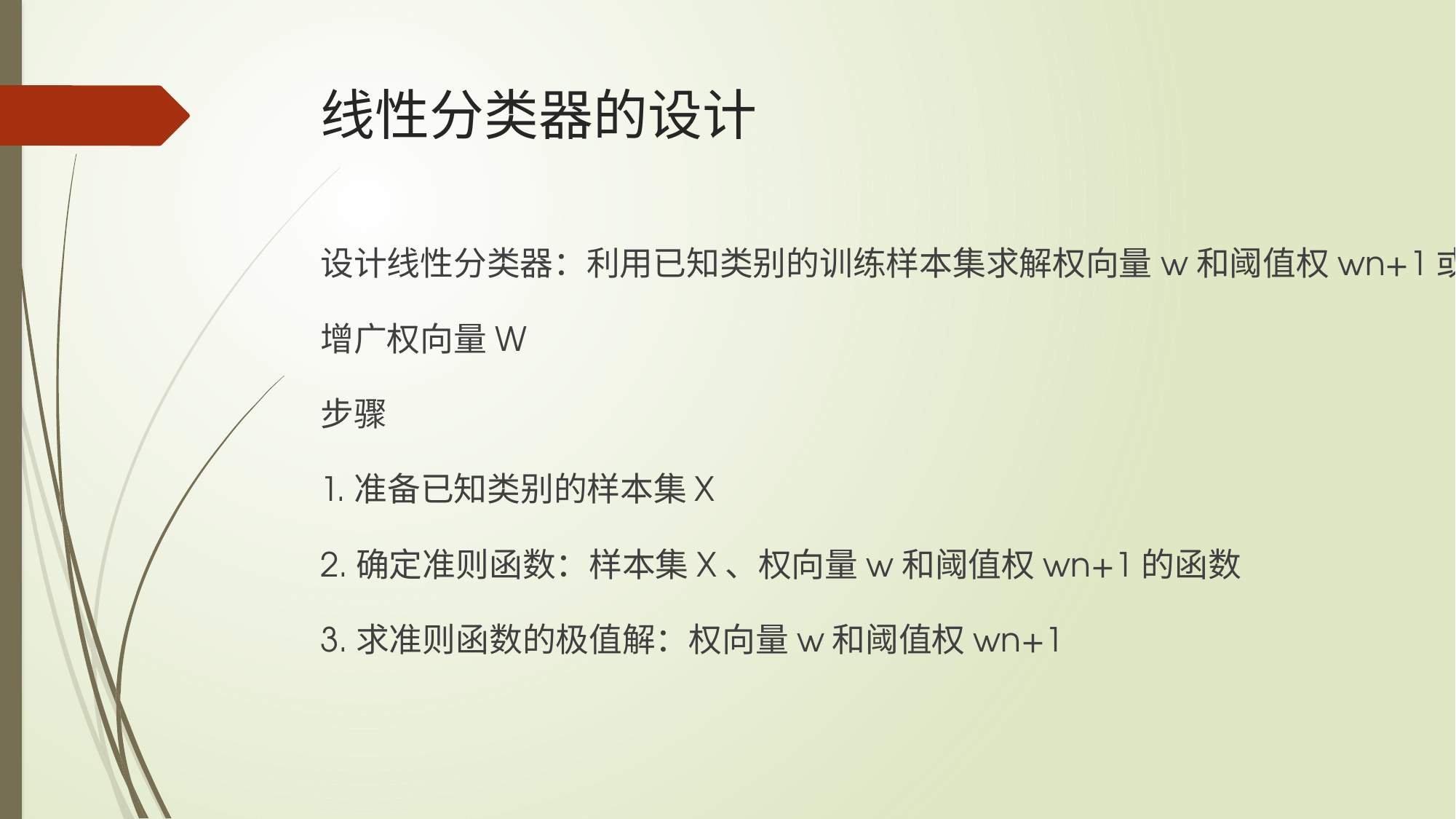

# 线性分类器的设计
设计线性分类器：利用已知类别的训练样本集求解权向量w和阈值权wn+1或
增广权向量W
步骤
1.准备已知类别的样本集X
2.确定准则函数：样本集X、权向量w和阈值权wn+1的函数
3.求准则函数的极值解：权向量w和阈值权wn+1